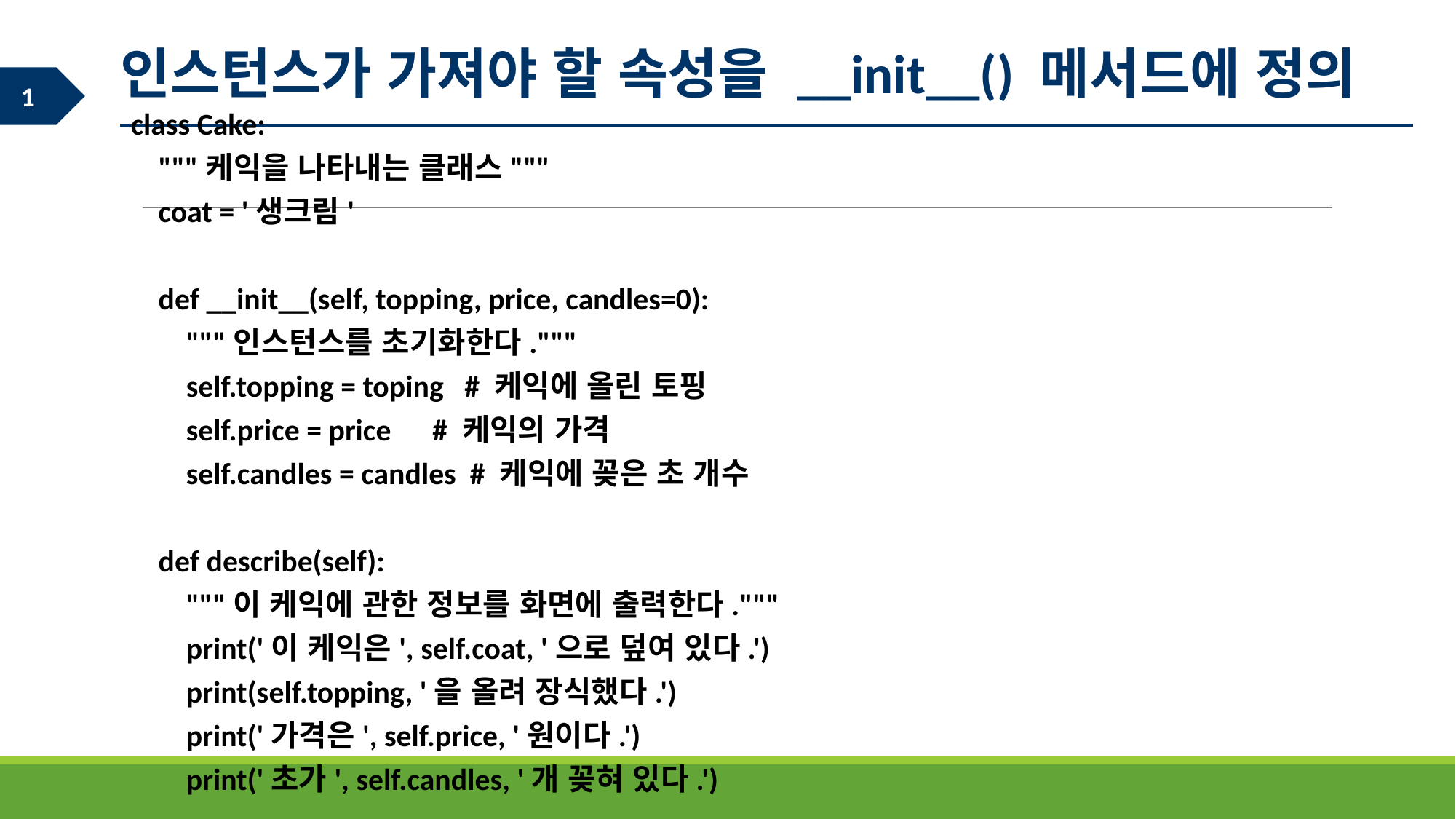

인스턴스가 가져야 할 속성을 __init__() 메서드에 정의
class Cake:
    """케익을 나타내는 클래스"""
    coat = '생크림'

    def __init__(self, topping, price, candles=0):
        """인스턴스를 초기화한다."""
        self.topping = toping   # 케익에 올린 토핑
        self.price = price      # 케익의 가격
        self.candles = candles  # 케익에 꽂은 초 개수

    def describe(self):
        """이 케익에 관한 정보를 화면에 출력한다."""
        print('이 케익은', self.coat, '으로 덮여 있다.')
        print(self.topping, '을 올려 장식했다.')
        print('가격은', self.price, '원이다.')
        print('초가', self.candles, '개 꽂혀 있다.')